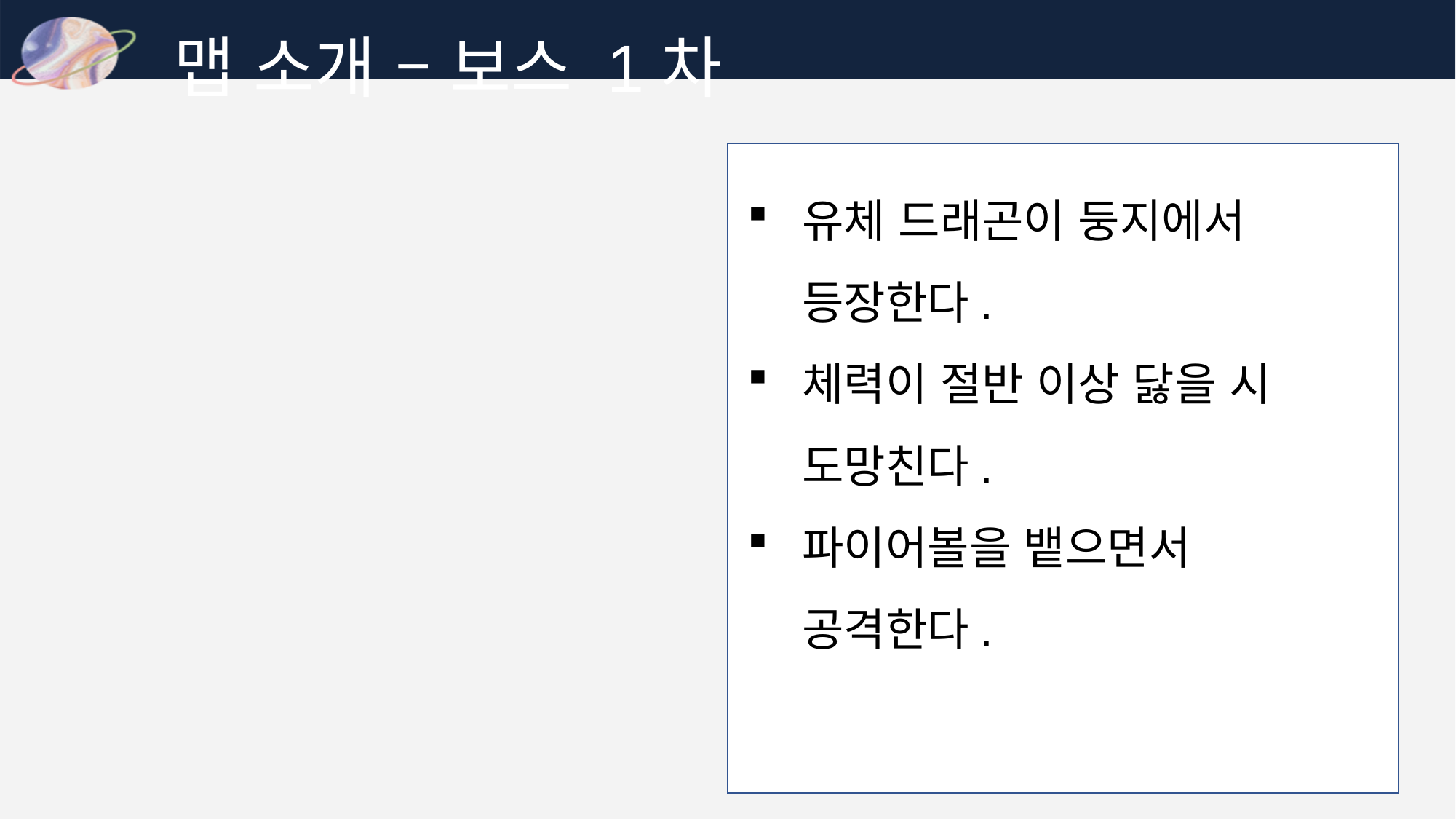

맵 소개 – 보스 1차

유체 드래곤이 둥지에서
등장한다.
체력이 절반 이상 닳을 시
도망친다.
파이어볼을 뱉으면서
공격한다.